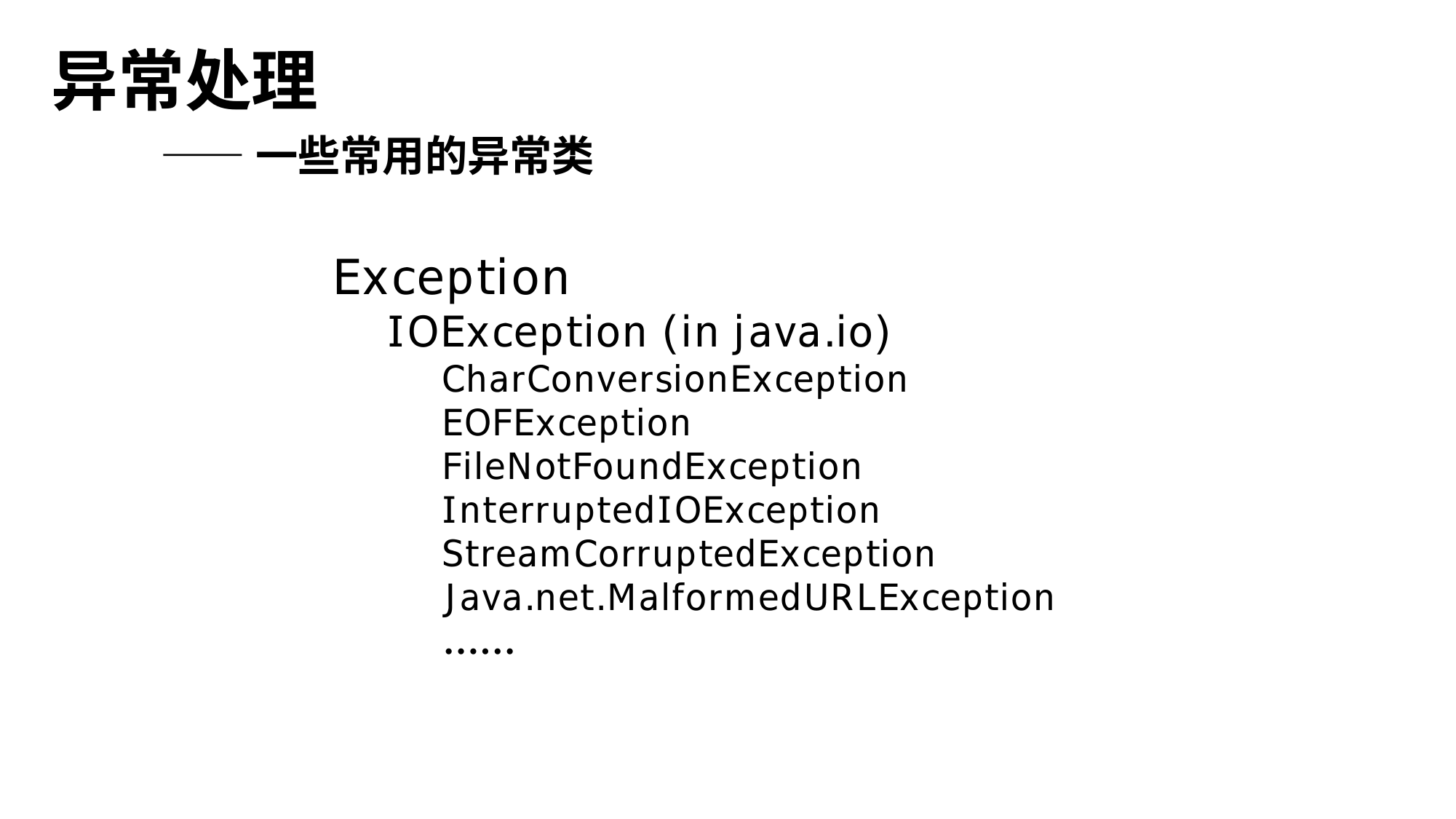

异常处理
	——一些常用的异常类
Exception
IOException (in java.io)
CharConversionException
EOFException
FileNotFoundException
InterruptedIOException
StreamCorruptedException
Java.net.MalformedURLException
……